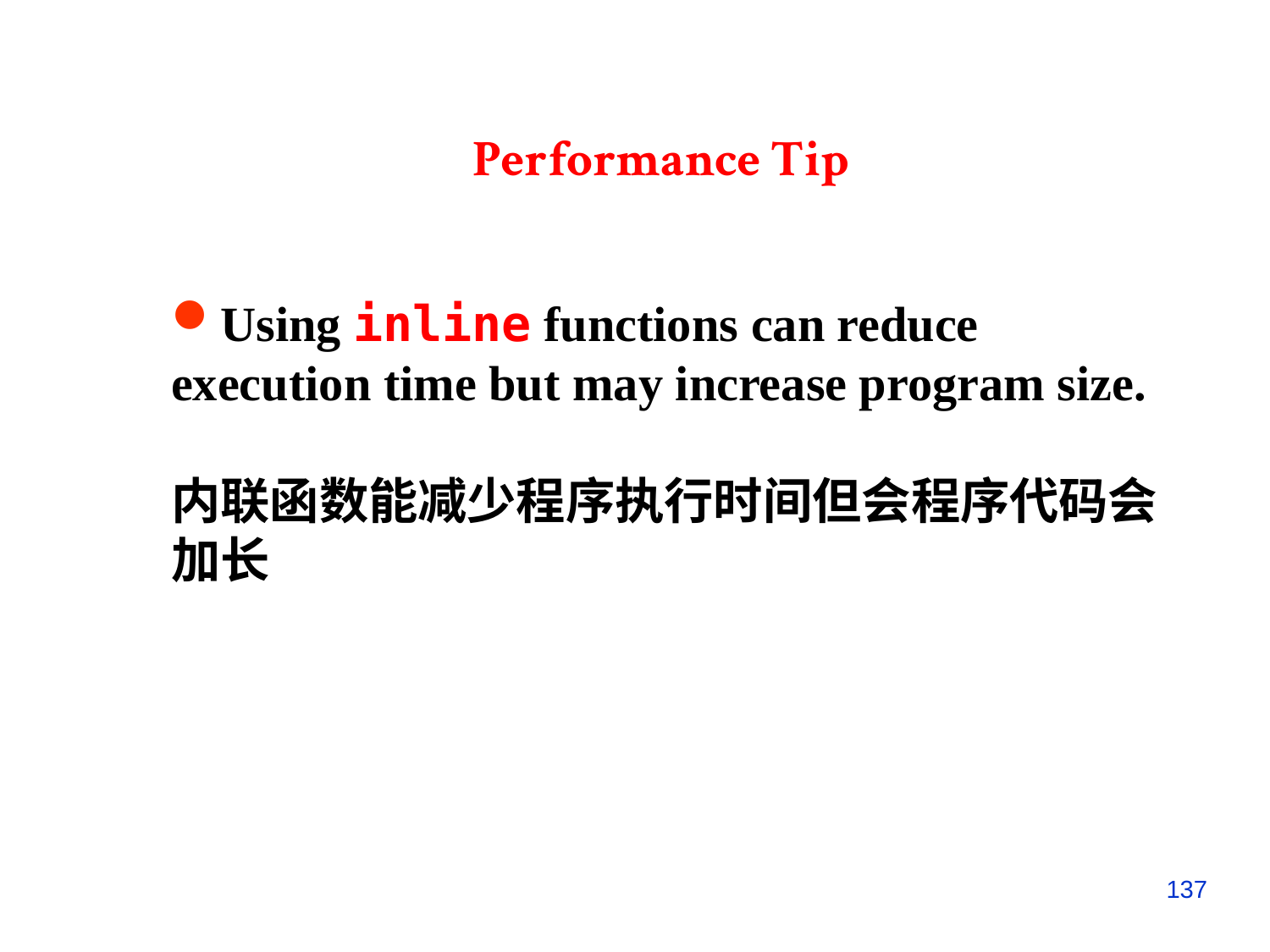

Performance Tip
Using inline functions can reduce
execution time but may increase program size.
内联函数能减少程序执行时间但会程序代码会加长
137